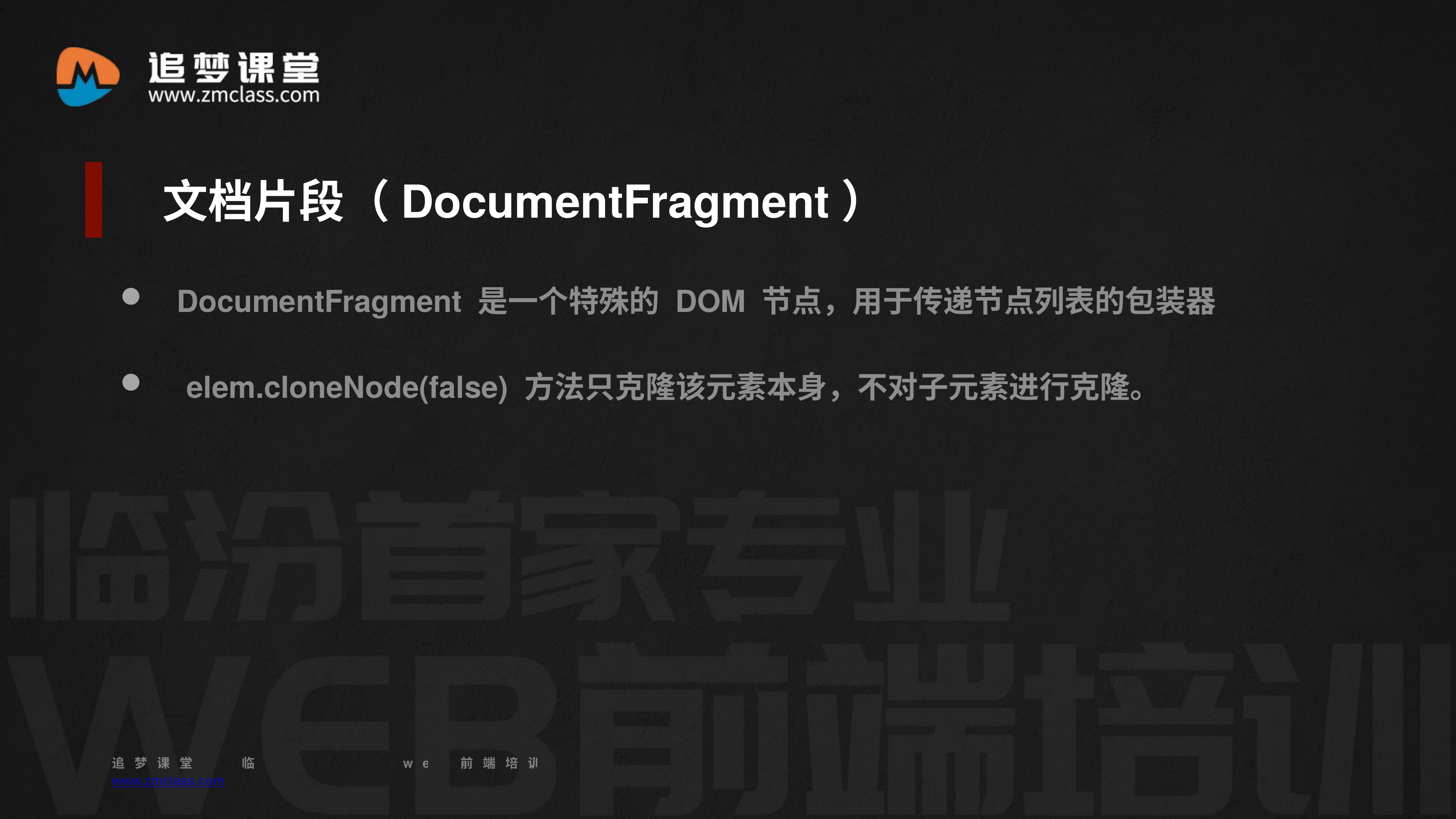

文档片段（DocumentFragment）
DocumentFragment 是一个特殊的 DOM 节点，用于传递节点列表的包装器

 elem.cloneNode(false) 方法只克隆该元素本身，不对子元素进行克隆。

追梦课堂   临汾首家专业的web前端培训机构                                                          www.zmclass.com
18